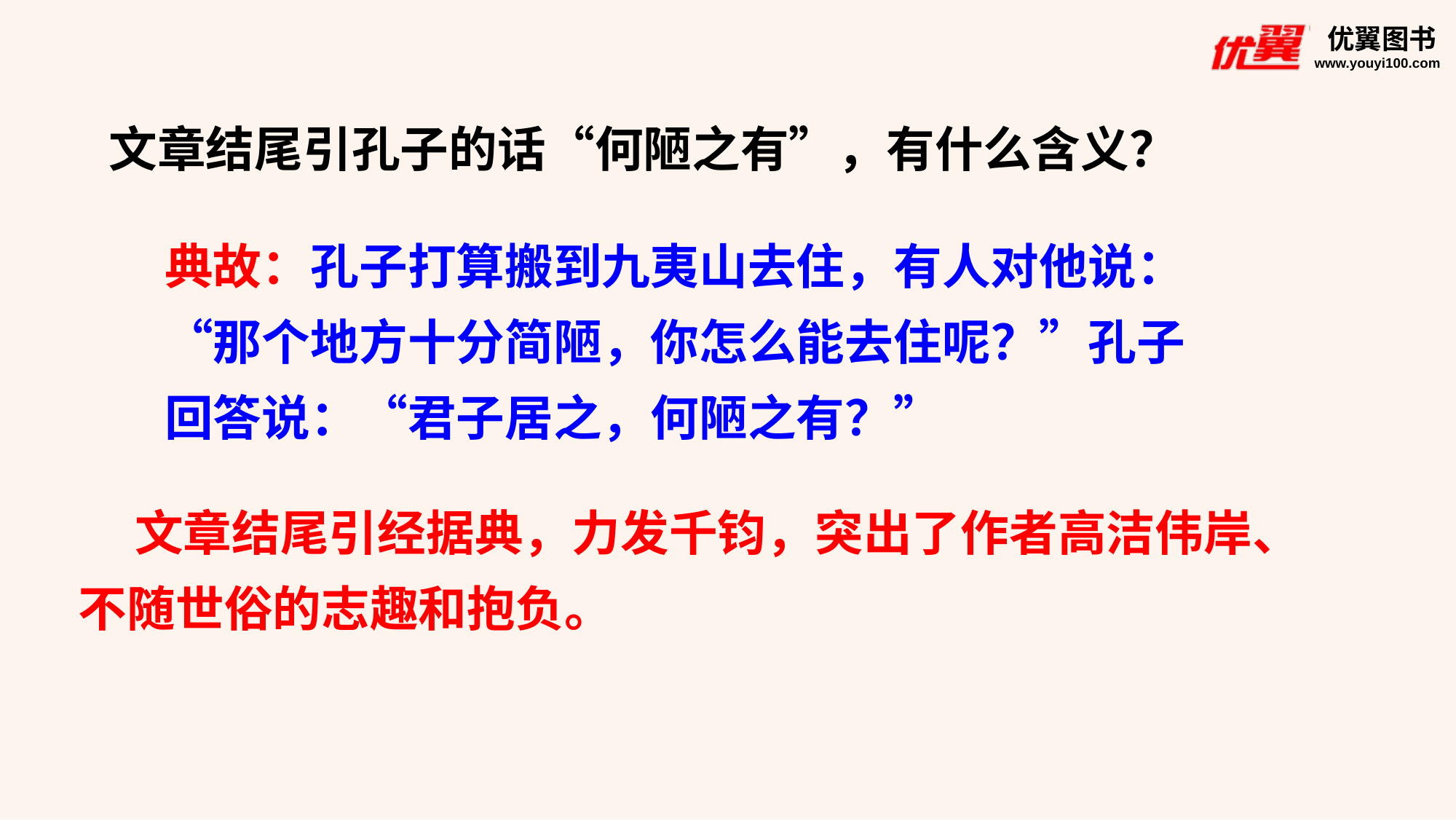

文章结尾引孔子的话“何陋之有”，有什么含义？
典故：孔子打算搬到九夷山去住，有人对他说：“那个地方十分简陋，你怎么能去住呢？”孔子回答说：“君子居之，何陋之有？”
    文章结尾引经据典，力发千钧，突出了作者高洁伟岸、不随世俗的志趣和抱负。